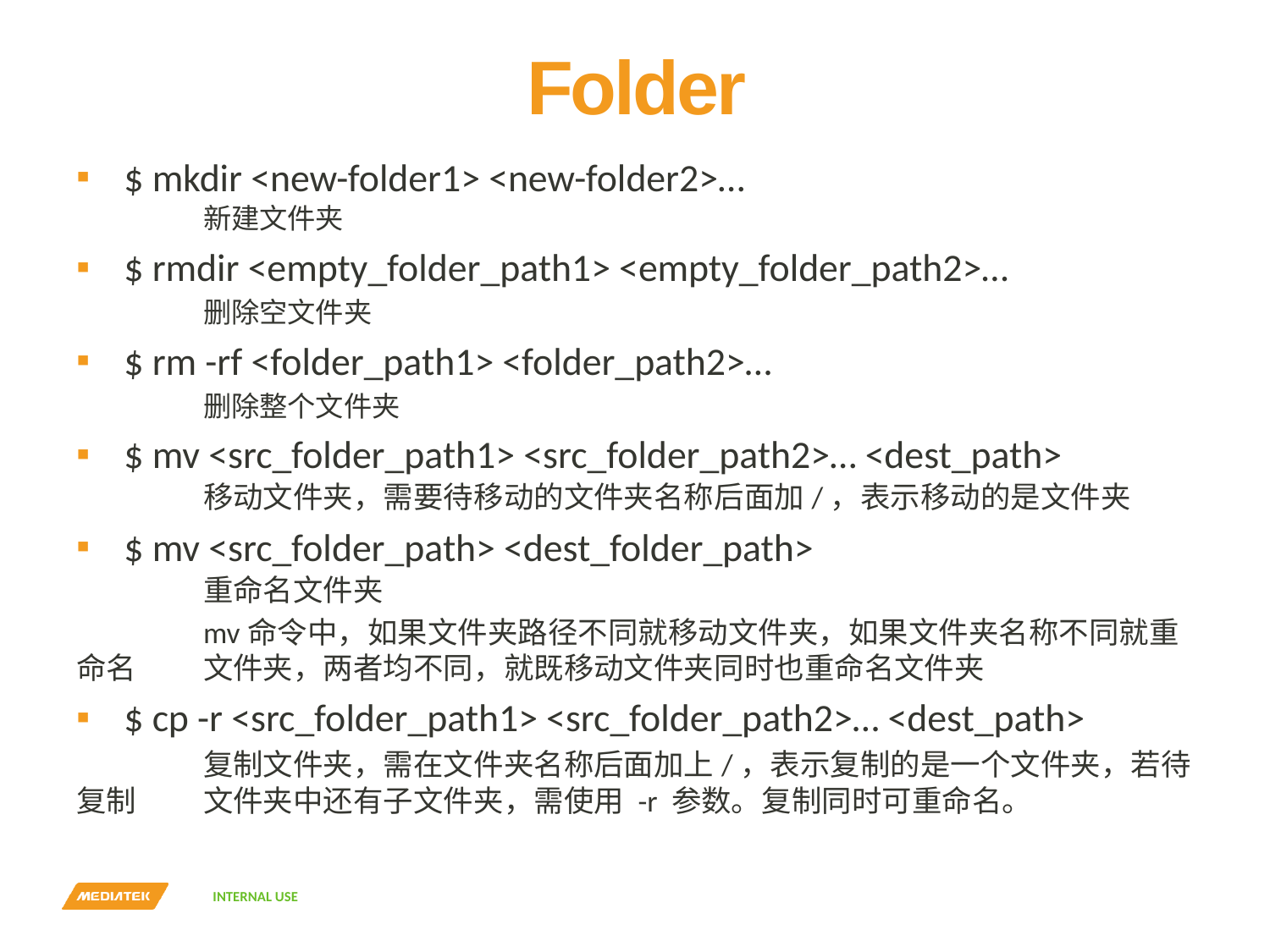

# Folder
$ mkdir <new-folder1> <new-folder2>…
	新建文件夹
$ rmdir <empty_folder_path1> <empty_folder_path2>…
	删除空文件夹
$ rm -rf <folder_path1> <folder_path2>…
	删除整个文件夹
$ mv <src_folder_path1> <src_folder_path2>… <dest_path>
	移动文件夹，需要待移动的文件夹名称后面加/，表示移动的是文件夹
$ mv <src_folder_path> <dest_folder_path>
	重命名文件夹
	mv命令中，如果文件夹路径不同就移动文件夹，如果文件夹名称不同就重命名	文件夹，两者均不同，就既移动文件夹同时也重命名文件夹
$ cp -r <src_folder_path1> <src_folder_path2>… <dest_path>
	复制文件夹，需在文件夹名称后面加上/，表示复制的是一个文件夹，若待复制	文件夹中还有子文件夹，需使用 -r 参数。复制同时可重命名。